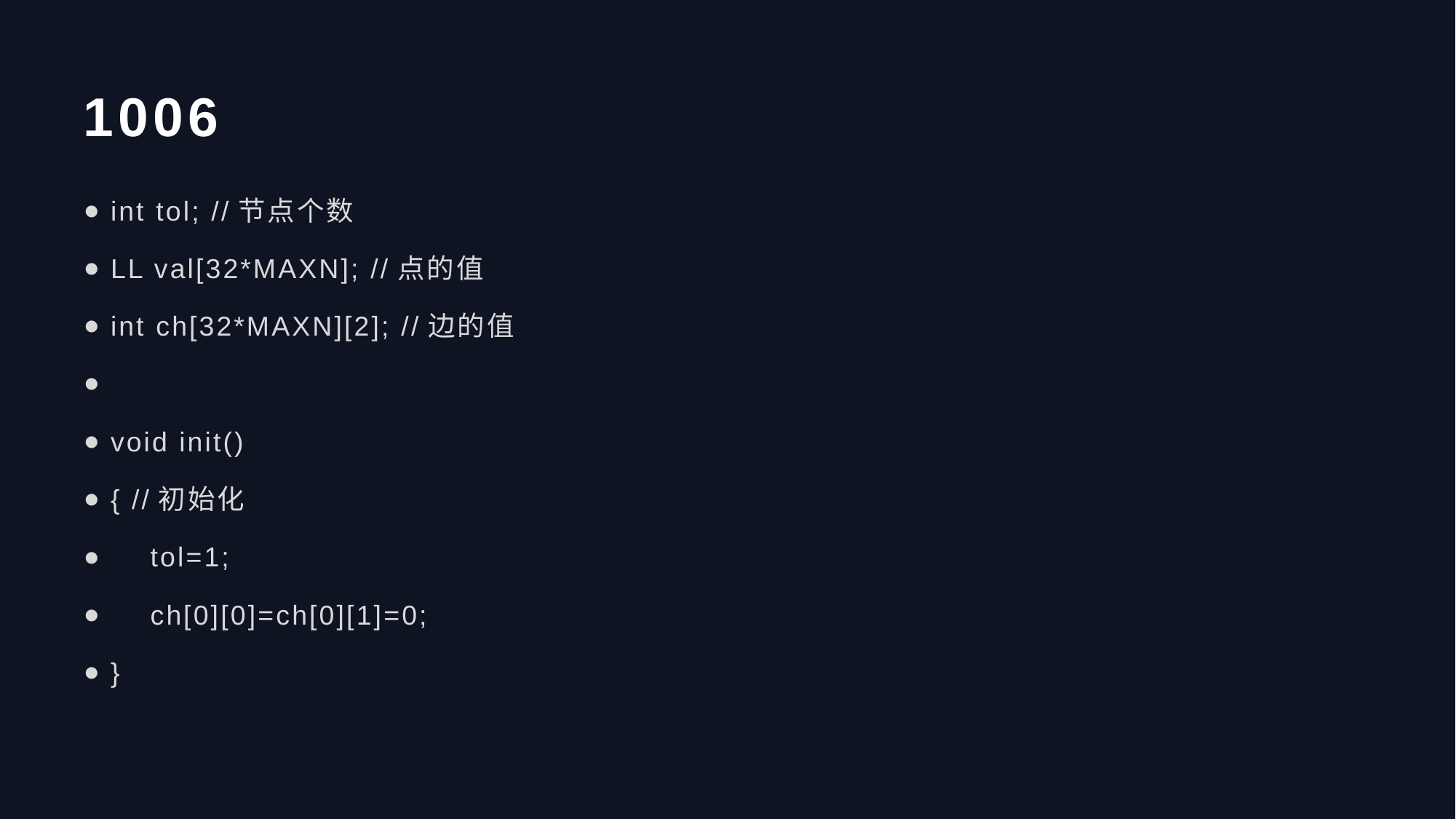

# 1006
int tol; //节点个数
LL val[32*MAXN]; //点的值
int ch[32*MAXN][2]; //边的值

void init()
{ //初始化
    tol=1;
    ch[0][0]=ch[0][1]=0;
}